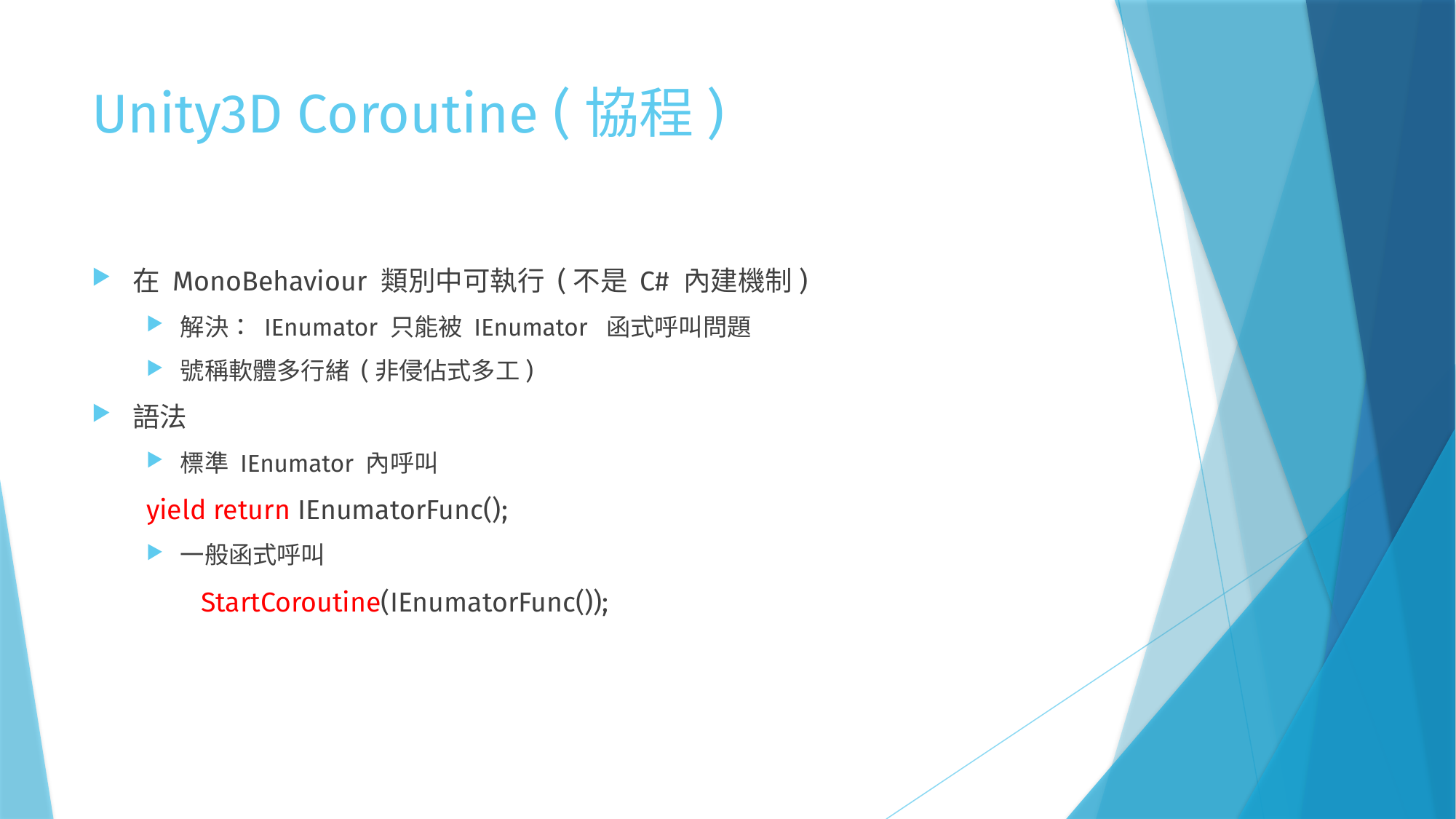

# Unity3D Coroutine (協程)
在 MonoBehaviour 類別中可執行 (不是 C# 內建機制)
解決： IEnumator 只能被 IEnumator  函式呼叫問題
號稱軟體多行緒 (非侵佔式多工)
語法
標準 IEnumator 內呼叫
yield return IEnumatorFunc();
一般函式呼叫
	StartCoroutine(IEnumatorFunc());